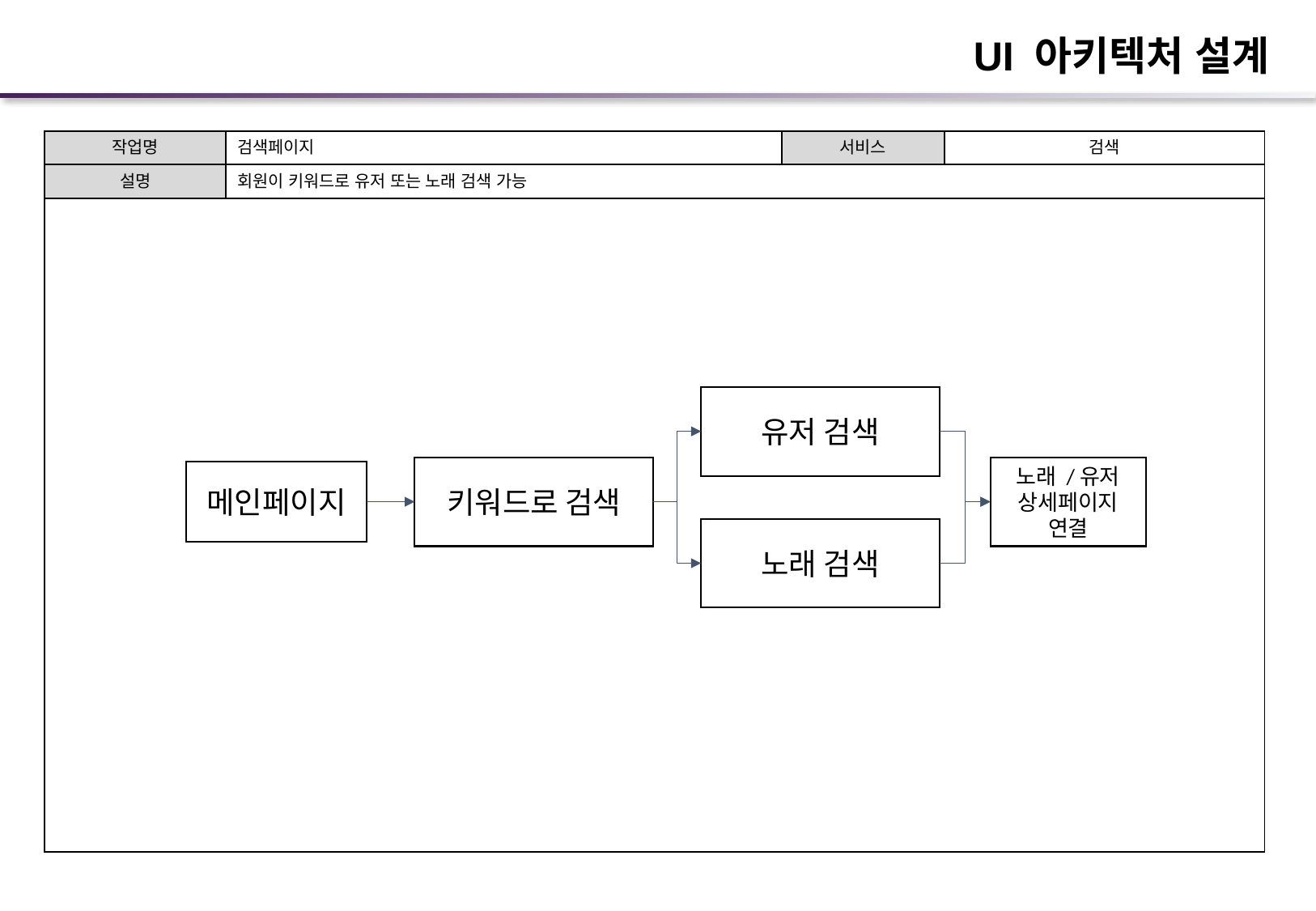

| 작업명 | 검색페이지 | 서비스 | 검색 |
| --- | --- | --- | --- |
| 설명 | 회원이 키워드로 유저 또는 노래 검색 가능 |  |  |
|  |  |  |  |
유저 검색
노래 /유저 상세페이지 연결
키워드로 검색
메인페이지
노래 검색